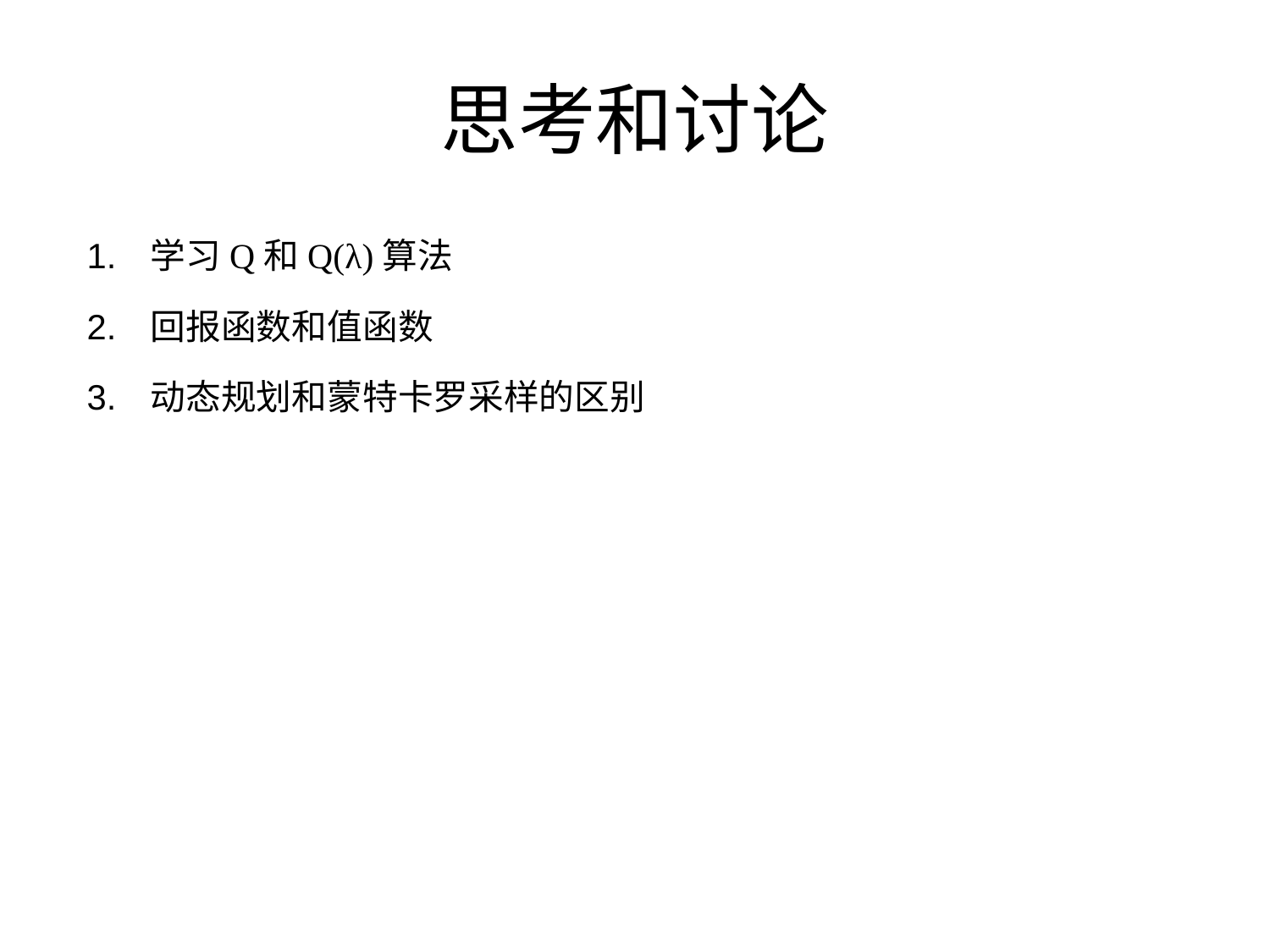

# 思考和讨论
学习Q和Q(λ)算法
回报函数和值函数
动态规划和蒙特卡罗采样的区别